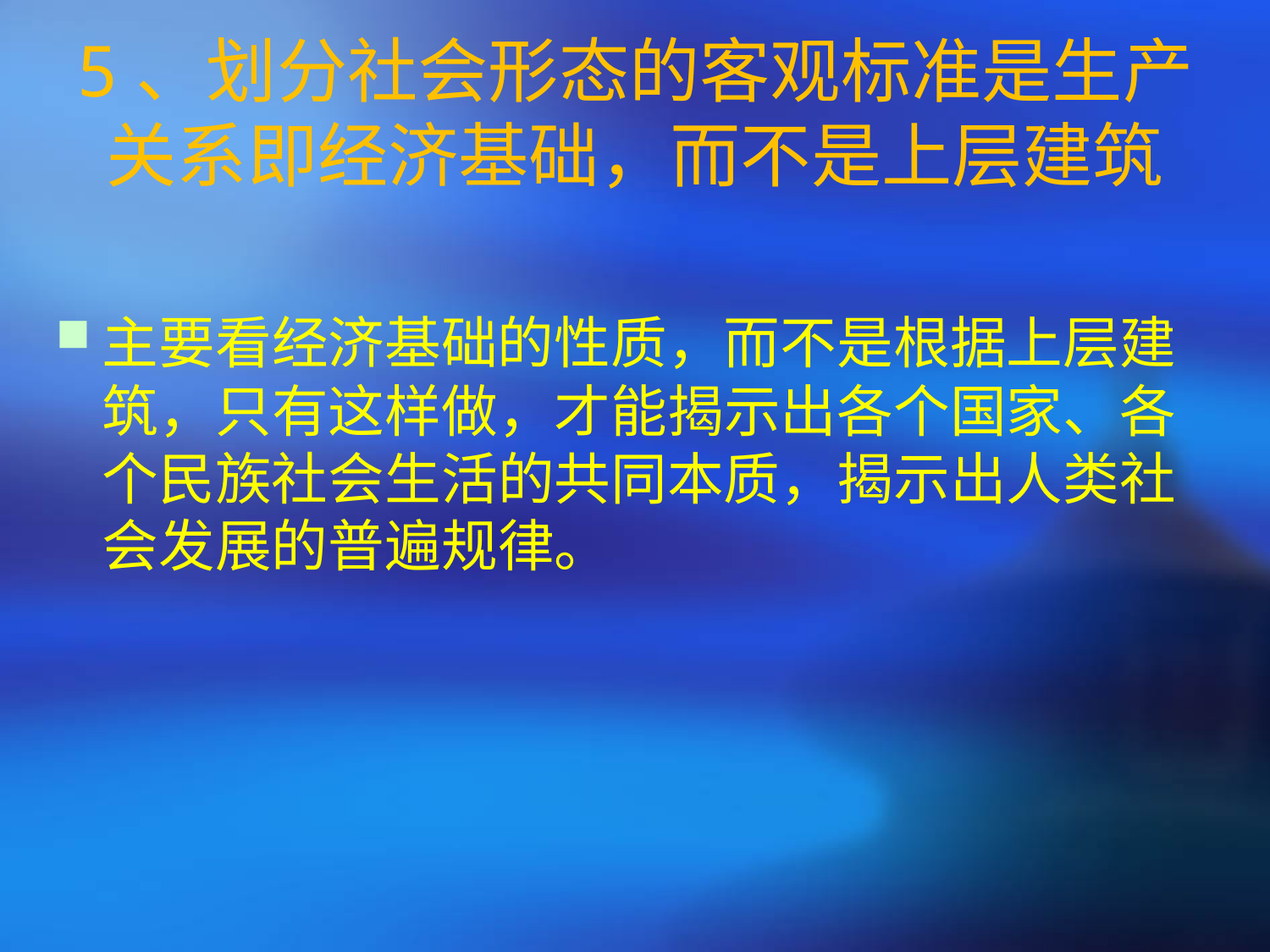

# 5、划分社会形态的客观标准是生产关系即经济基础，而不是上层建筑

主要看经济基础的性质，而不是根据上层建筑，只有这样做，才能揭示出各个国家、各个民族社会生活的共同本质，揭示出人类社会发展的普遍规律。